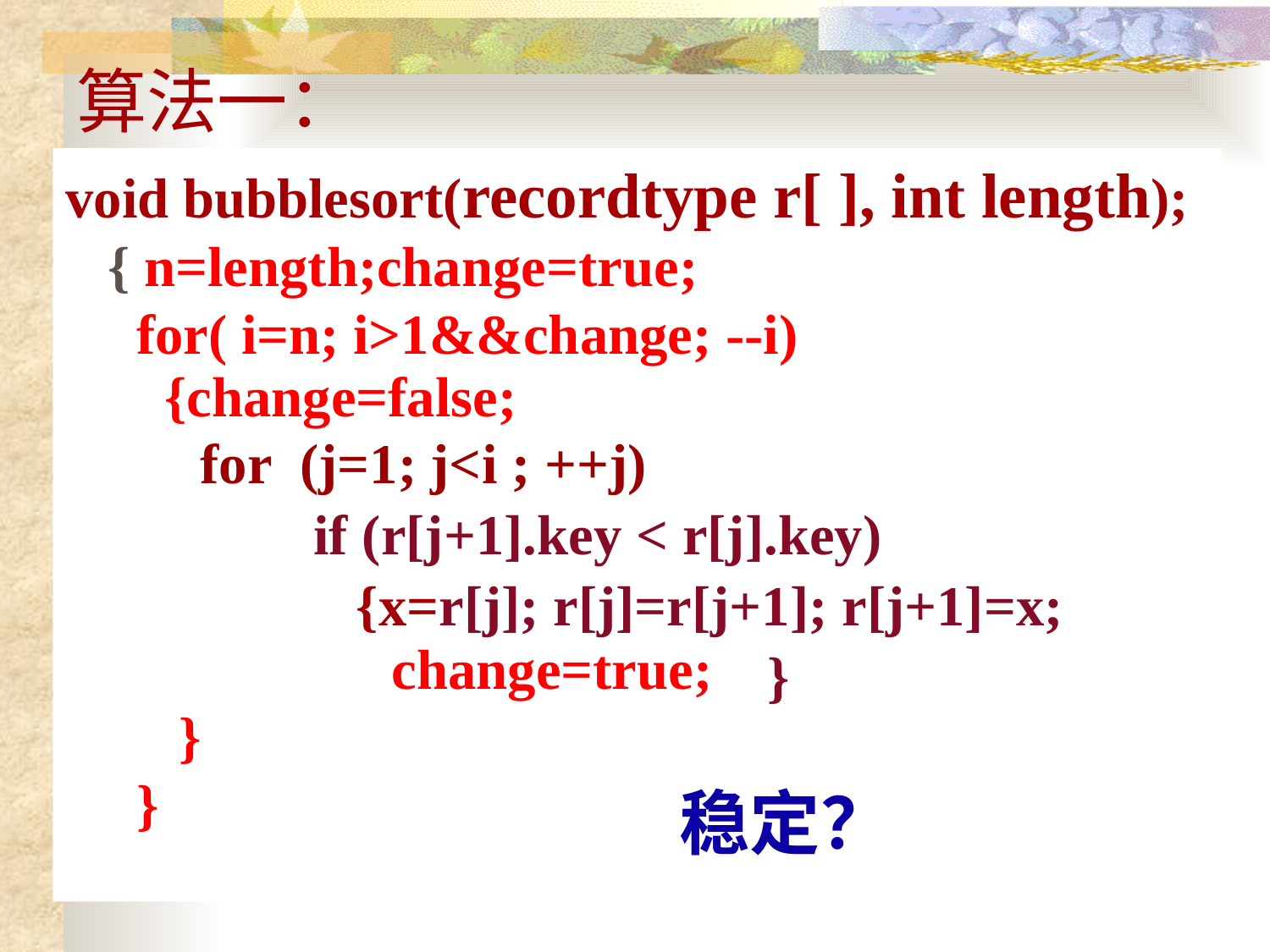

# 算法一：
void bubblesort(recordtype r[ ], int length);
   { n=length;change=true;
     for( i=n; i>1&&change; --i)
       {change=false;

                       change=true;
        }
     }

for  (j=1; j<i ; ++j)
        if (r[j+1].key < r[j].key)
           {x=r[j]; r[j]=r[j+1]; r[j+1]=x;
                                        }
稳定？